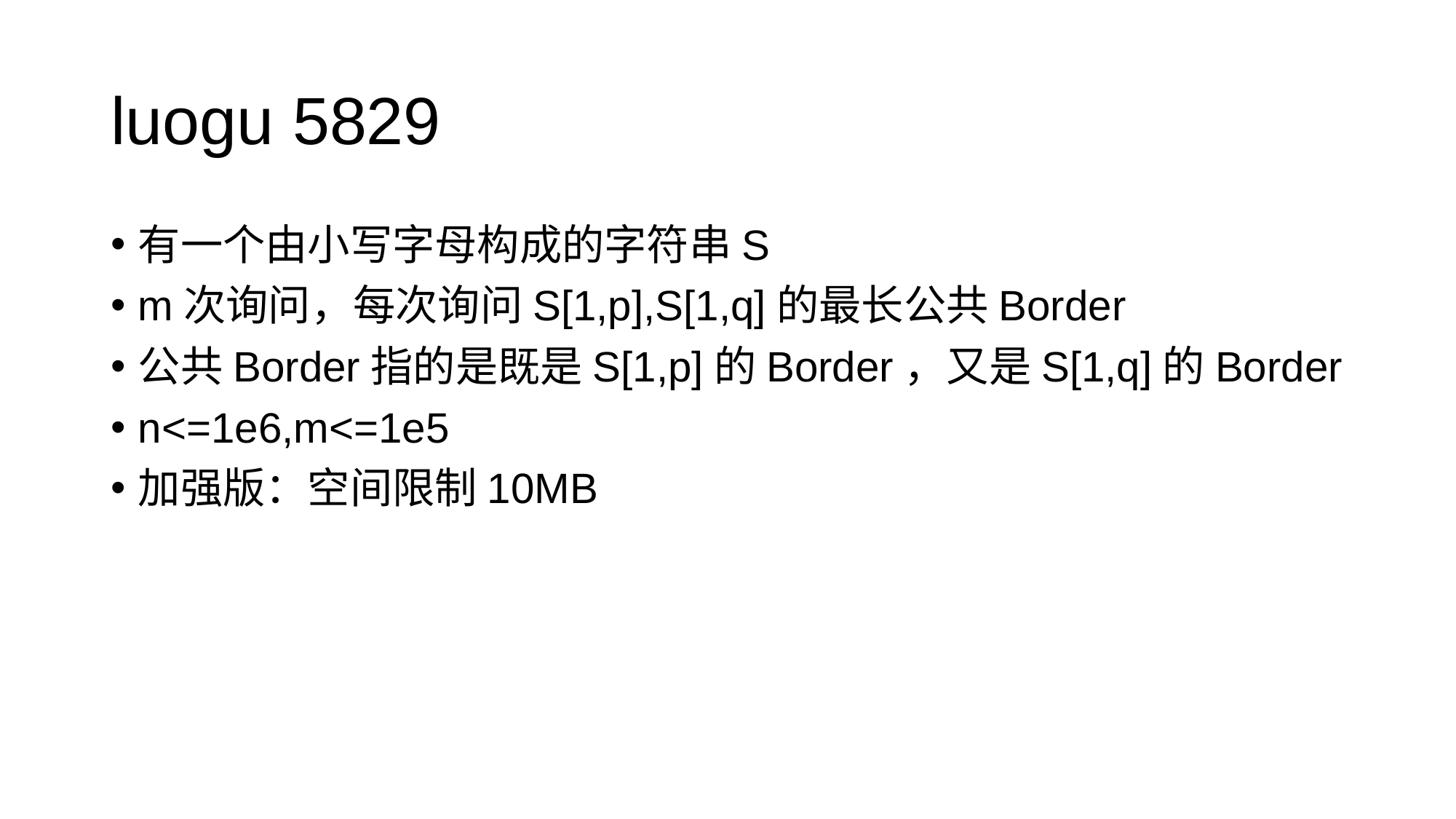

# luogu 5829
有一个由小写字母构成的字符串S
m次询问，每次询问S[1,p],S[1,q]的最长公共Border
公共Border指的是既是S[1,p]的Border，又是S[1,q]的Border
n<=1e6,m<=1e5
加强版：空间限制10MB